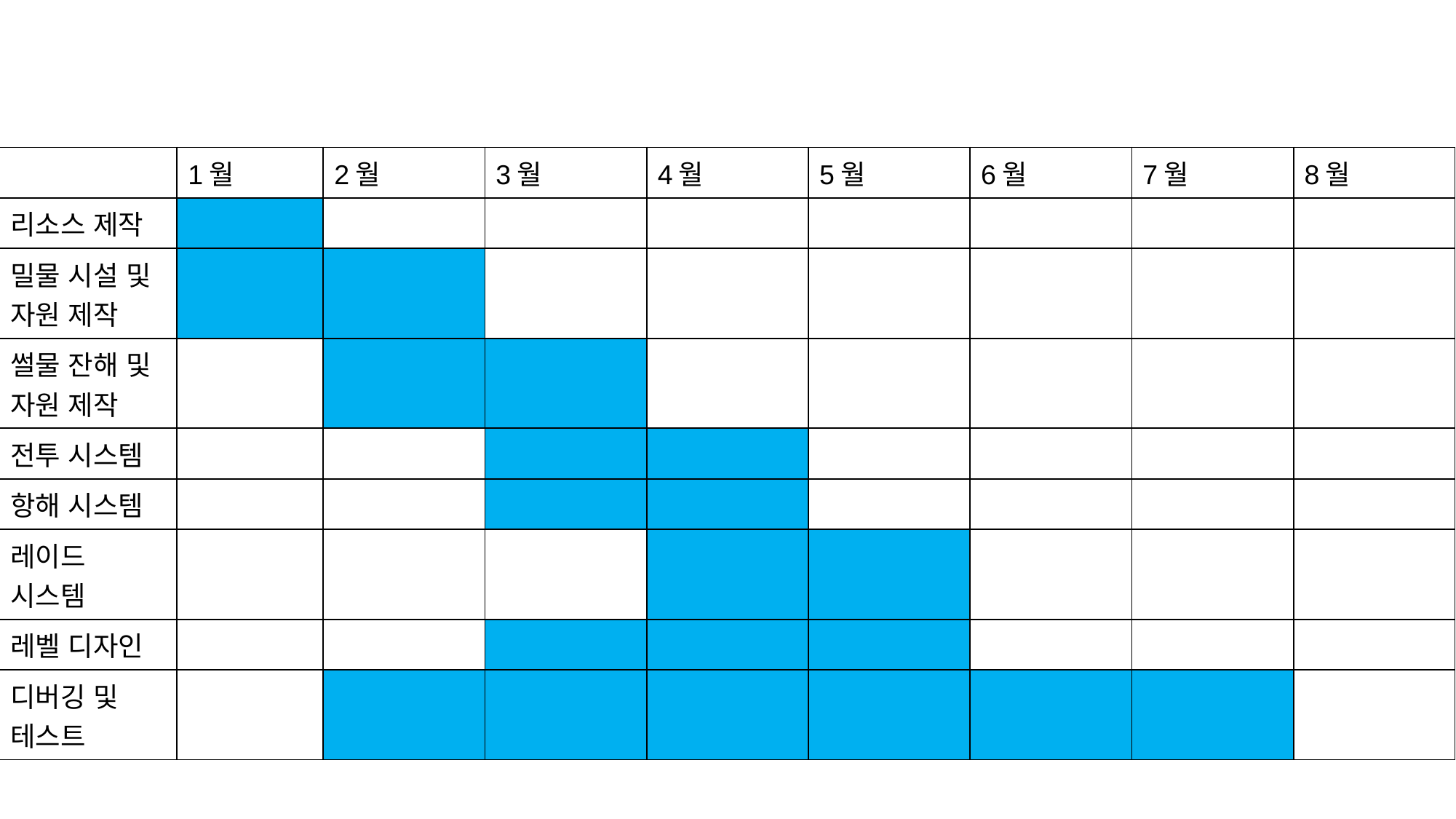

|  | 1월 | 2월 | 3월 | 4월 | 5월 | 6월 | 7월 | 8월 |
| --- | --- | --- | --- | --- | --- | --- | --- | --- |
| 리소스 제작 |  |  |  |  |  |  |  |  |
| 밀물 시설 및 자원 제작 |  |  |  |  |  |  |  |  |
| 썰물 잔해 및 자원 제작 |  |  |  |  |  |  |  |  |
| 전투 시스템 |  |  |  |  |  |  |  |  |
| 항해 시스템 |  |  |  |  |  |  |  |  |
| 레이드 시스템 |  |  |  |  |  |  |  |  |
| 레벨 디자인 |  |  |  |  |  |  |  |  |
| 디버깅 및 테스트 |  |  |  |  |  |  |  |  |